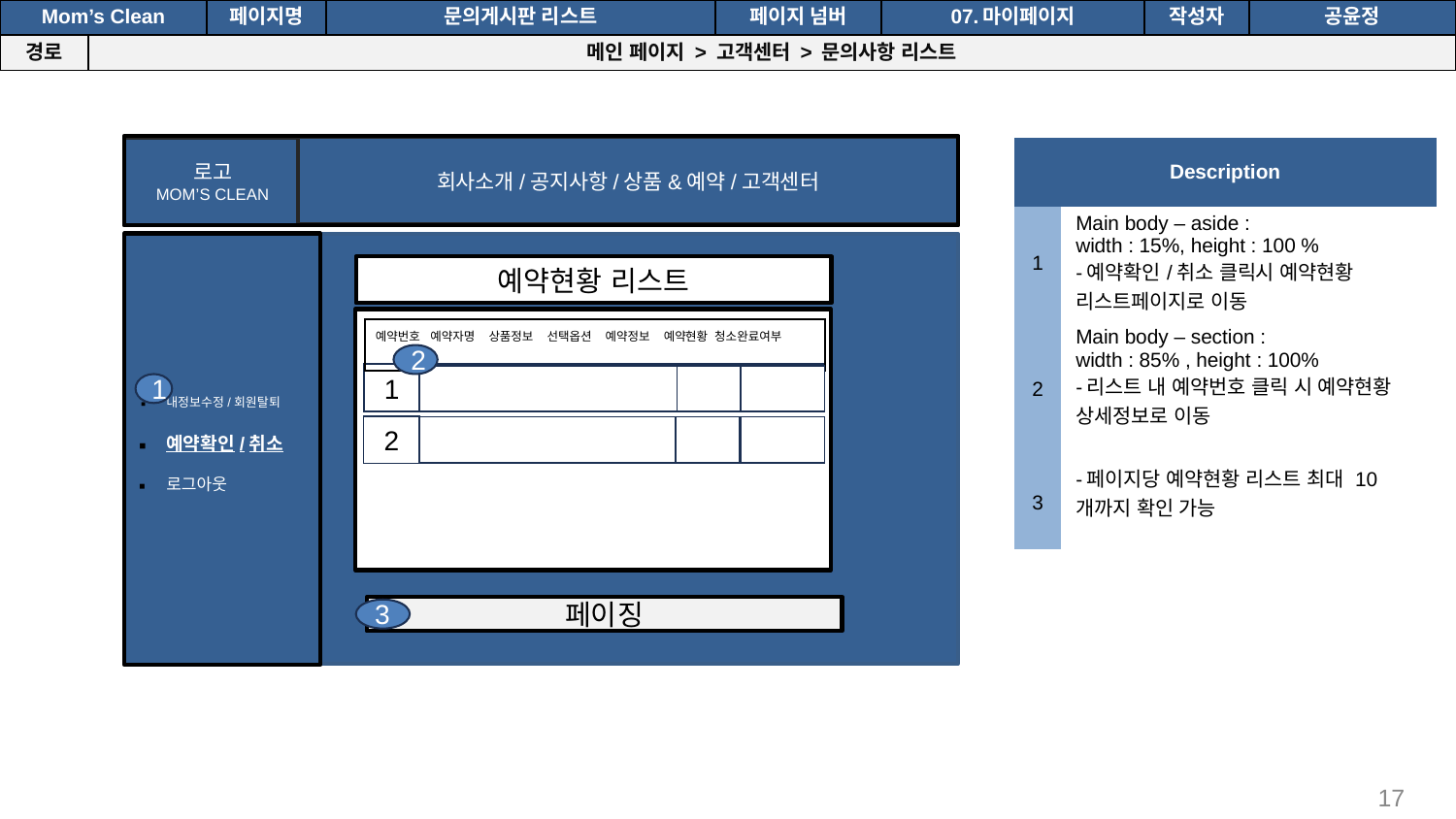

공간(오피스) 대여 시스템
| Mom’s Clean |  | 페이지명 | 문의게시판 리스트 | 페이지 넘버 | 07.마이페이지 | 작성자 | 공윤정 |
| --- | --- | --- | --- | --- | --- | --- | --- |
| 경로 | 메인 페이지 > 고객센터 > 문의사항 리스트 |  |  |  |  |  |  |

회사소개/공지사항/상품&예약/고객센터
로고
MOM’S CLEAN
| Description |  |
| --- | --- |
| 1 | Main body – aside : width : 15%, height : 100 % -예약확인/취소 클릭시 예약현황 리스트페이지로 이동 |
| 2 | Main body – section : width : 85% , height : 100% -리스트 내 예약번호 클릭 시 예약현황 상세정보로 이동 |
| 3 | -페이지당 예약현황 리스트 최대 10개까지 확인 가능 |
내정보수정/회원탈퇴
예약확인/취소
로그아웃

예약현황 리스트

| 예약번호 예약자명 상품정보 선택옵션 예약정보 예약현황 청소완료여부 |
| --- |
2

1

1
2

페이징
3
17